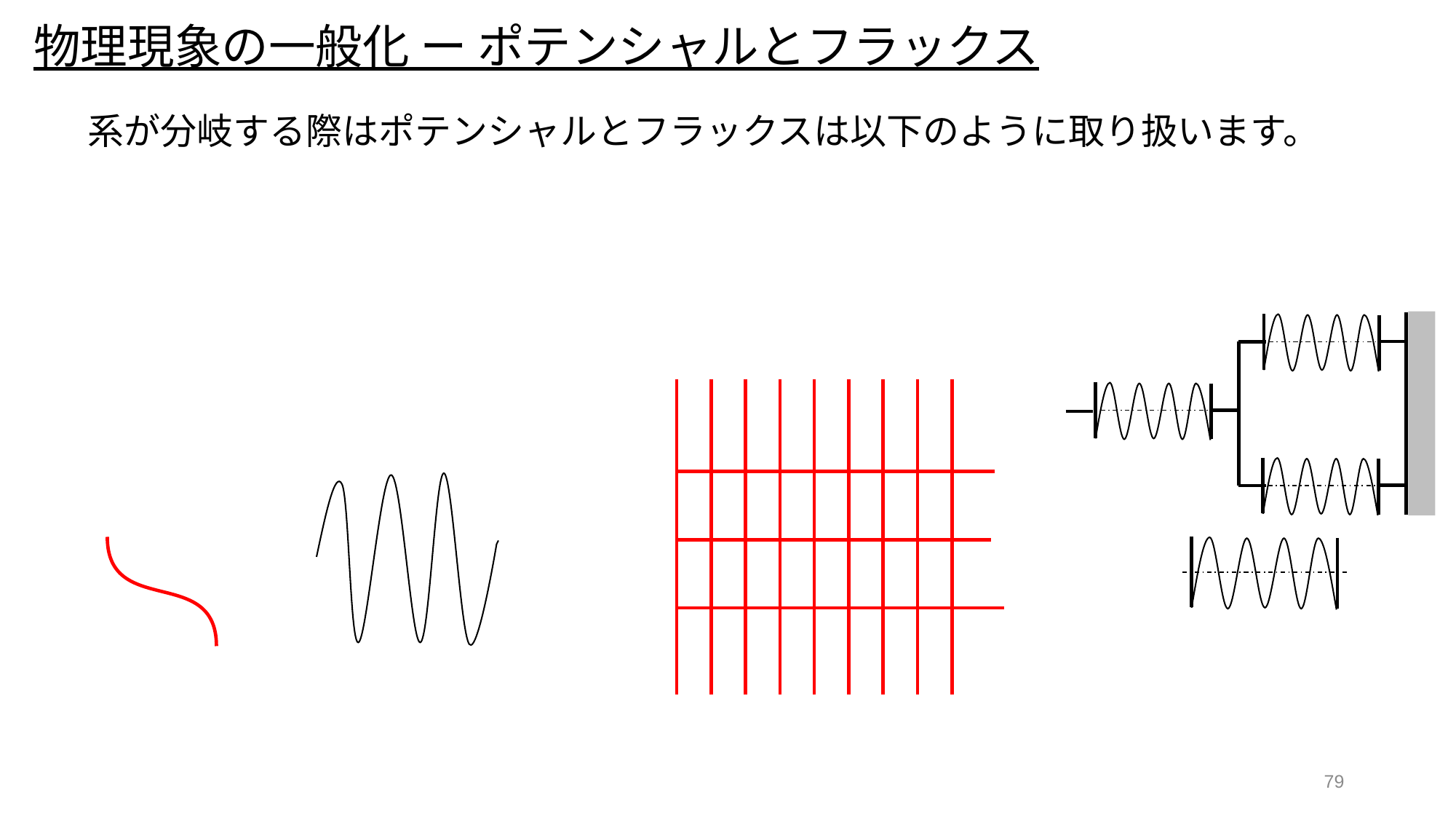

物理現象の一般化 ー ポテンシャルとフラックス
系が分岐する際はポテンシャルとフラックスは以下のように取り扱います。

79